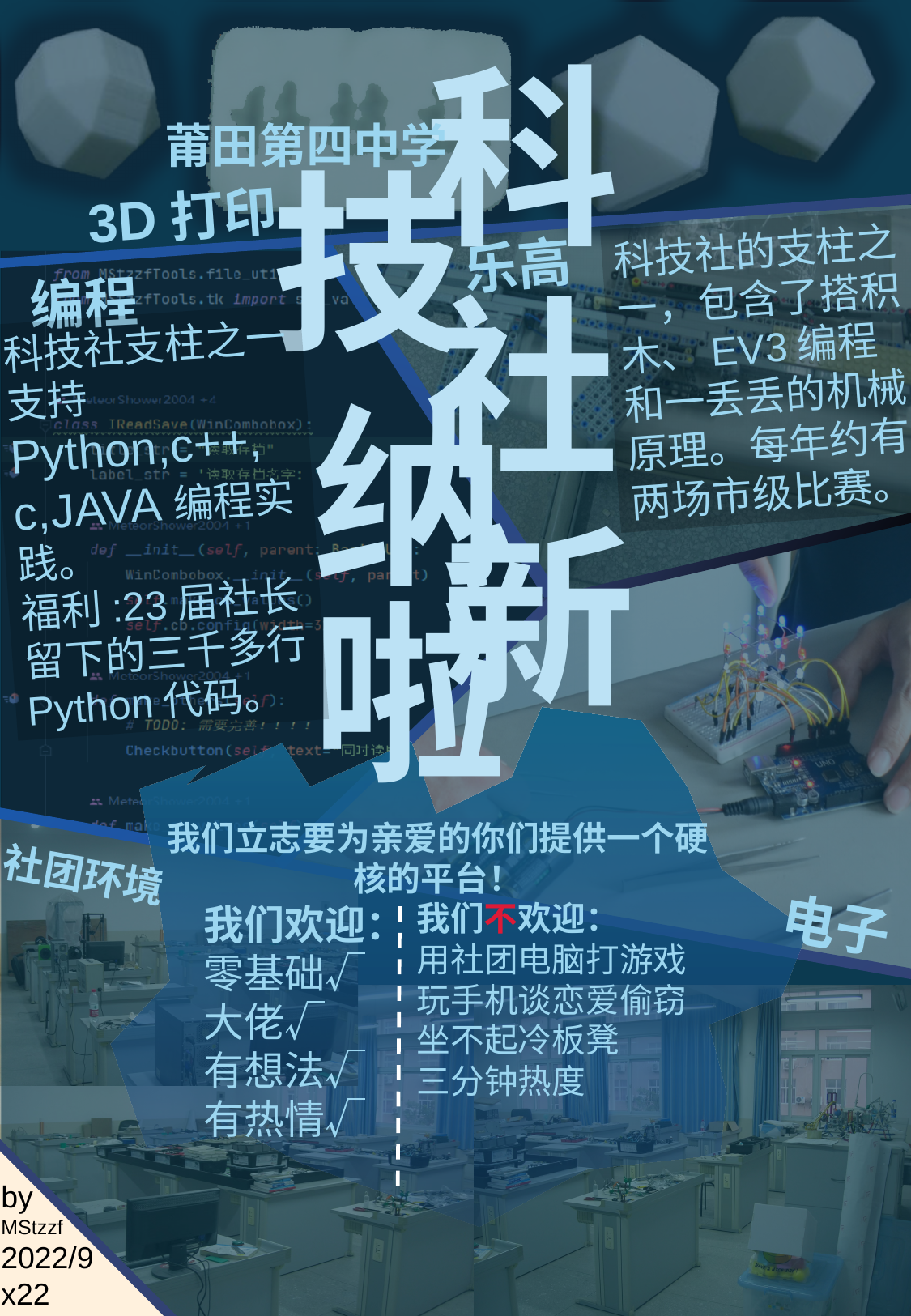

科
莆田第四中学
技
社
纳
新
啦
3D打印
乐高
编程
社团环境
电子
科技社的支柱之一，包含了搭积木、EV3编程和一丢丢的机械原理。每年约有两场市级比赛。
科技社支柱之一 支持Python,c++,
c,JAVA编程实践。
福利:23届社长留下的三千多行Python代码。
我们立志要为亲爱的你们提供一个硬核的平台！
我们不欢迎：
用社团电脑打游戏
玩手机谈恋爱偷窃
坐不起冷板凳
三分钟热度
我们欢迎：
零基础√
大佬√
有想法√
有热情√